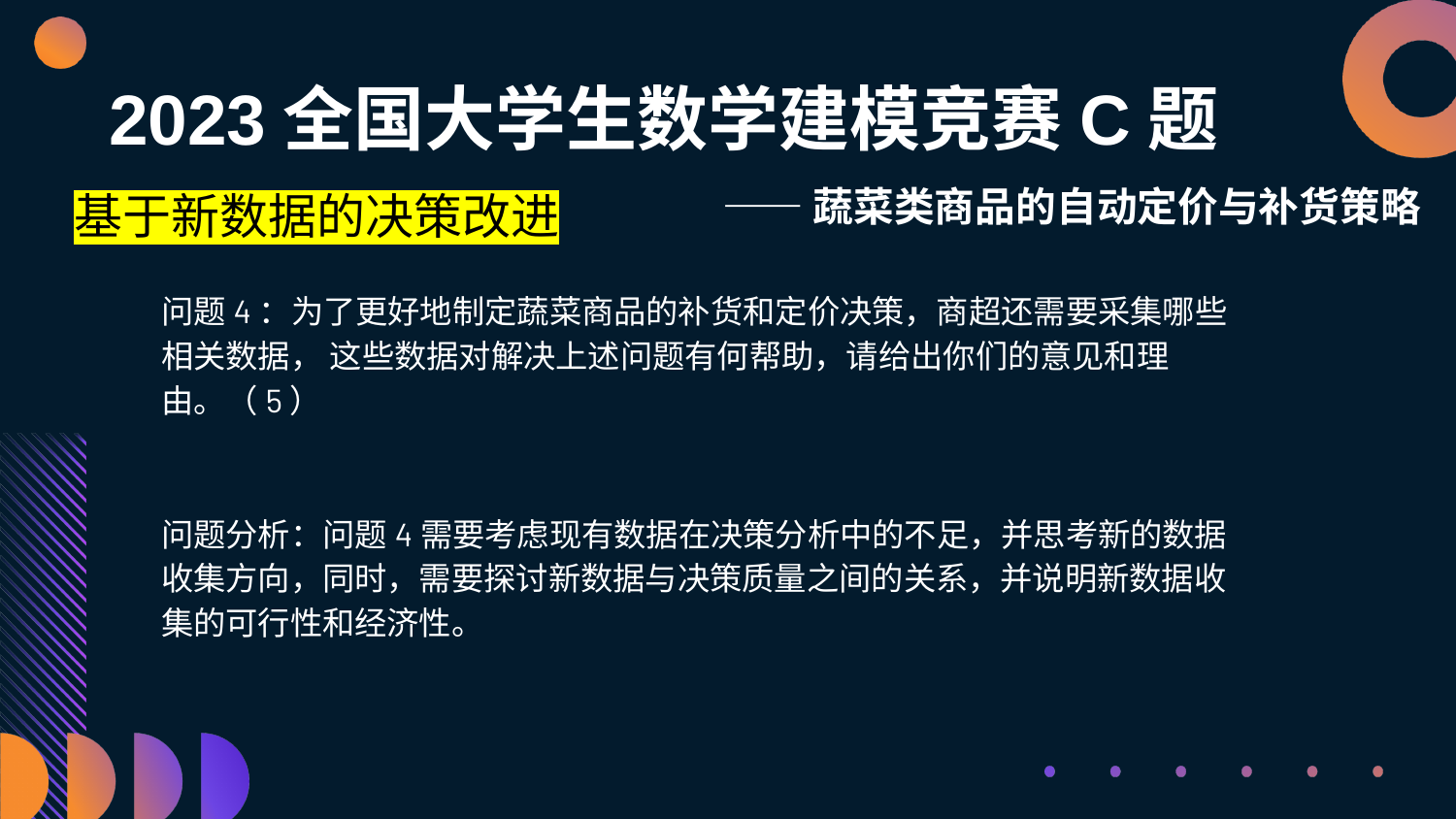

# 2023全国大学生数学建模竞赛C题
基于新数据的决策改进
——蔬菜类商品的自动定价与补货策略
问题4：为了更好地制定蔬菜商品的补货和定价决策，商超还需要采集哪些相关数据， 这些数据对解决上述问题有何帮助，请给出你们的意见和理由。（5）

问题分析：问题4需要考虑现有数据在决策分析中的不足，并思考新的数据收集方向，同时，需要探讨新数据与决策质量之间的关系，并说明新数据收集的可行性和经济性。